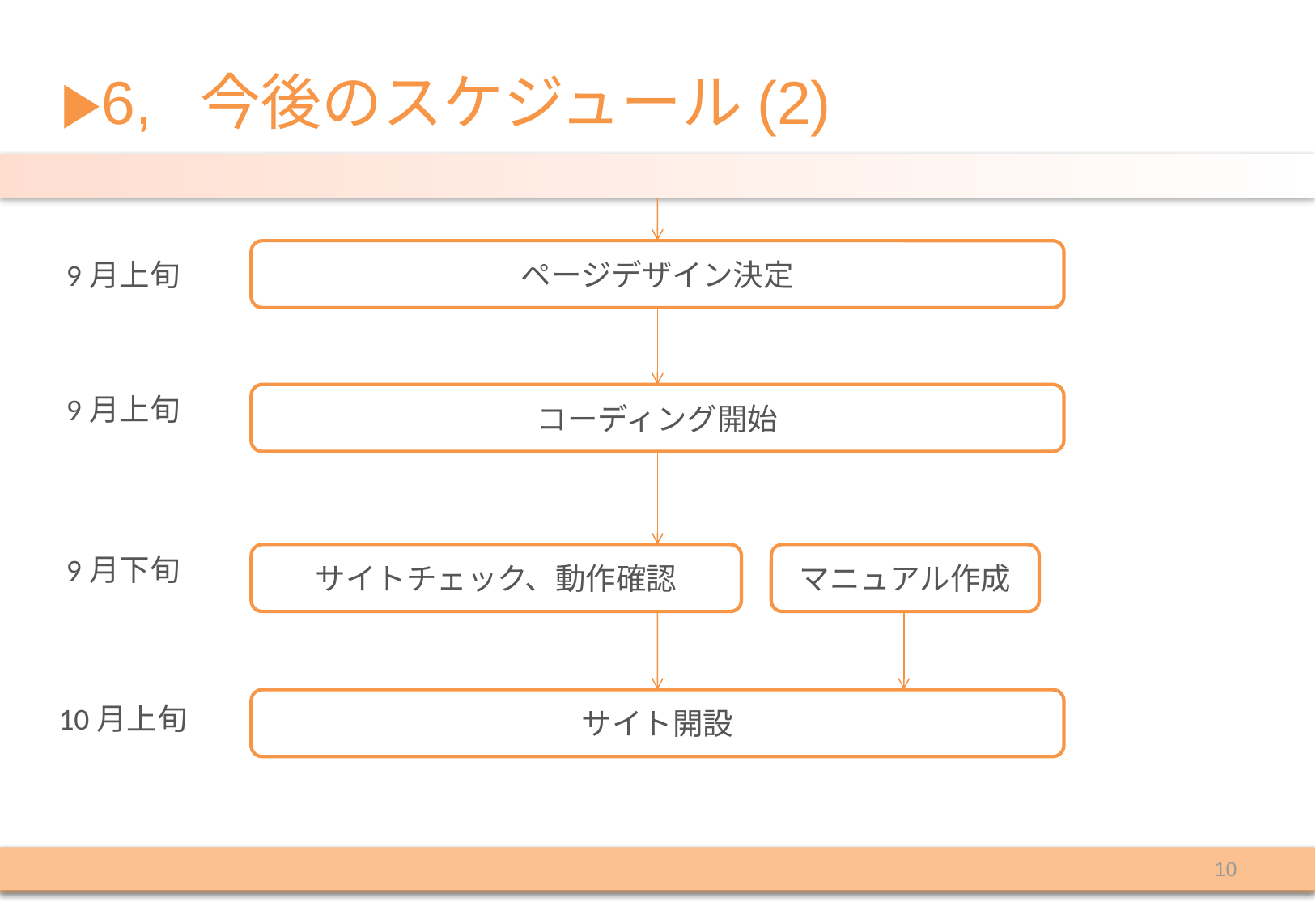

▶6,  今後のスケジュール(2)

ページデザイン決定
9月上旬

9月上旬
コーディング開始

サイトチェック、動作確認
マニュアル作成
9月下旬
サイト開設
10月上旬
10